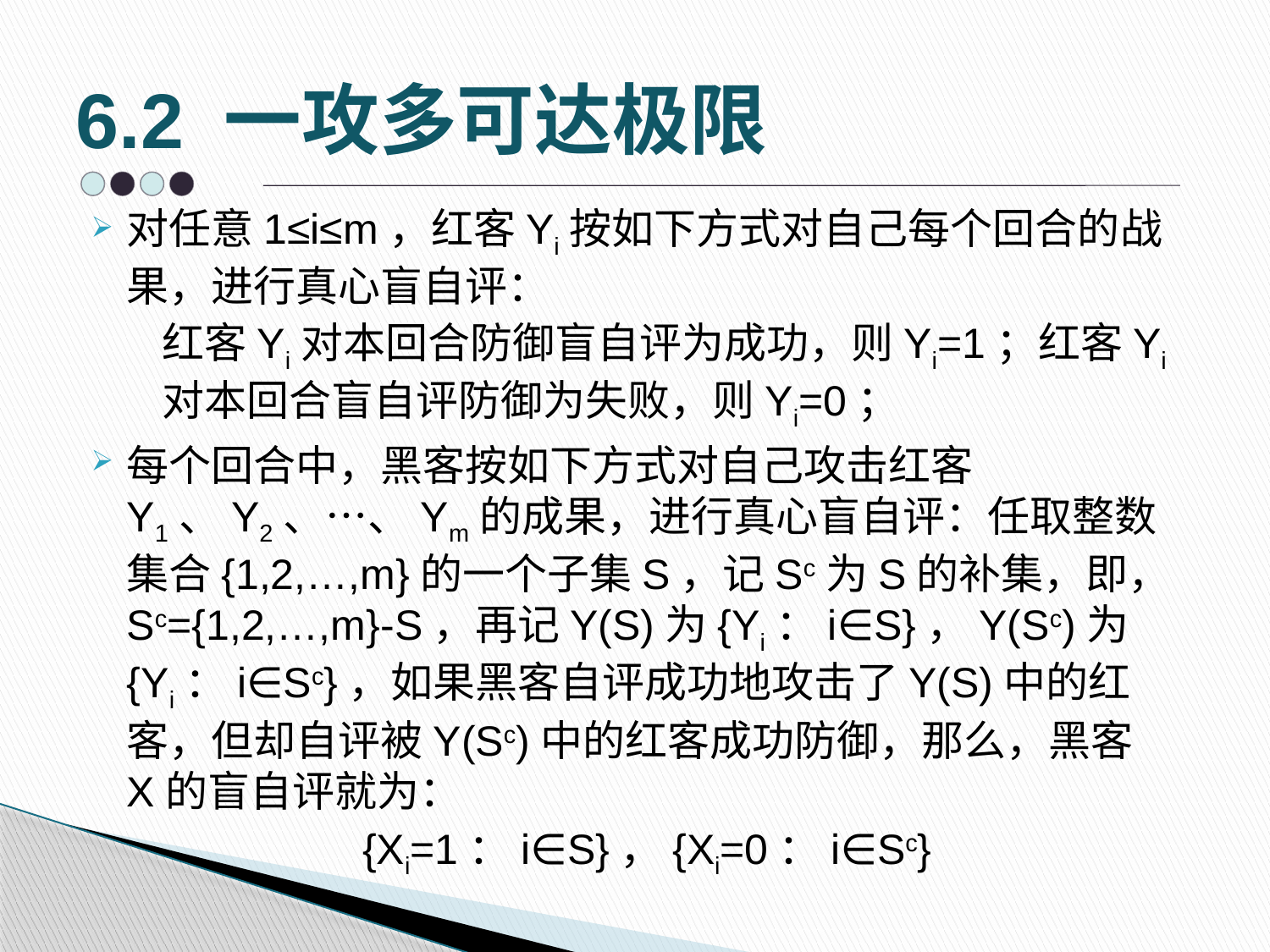

# 6.2 一攻多可达极限

对任意1≤i≤m，红客Yi按如下方式对自己每个回合的战果，进行真心盲自评：
	红客Yi对本回合防御盲自评为成功，则Yi=1；红客Yi对本回合盲自评防御为失败，则Yi=0；
每个回合中，黑客按如下方式对自己攻击红客Y1、Y2、…、Ym的成果，进行真心盲自评：任取整数集合{1,2,…,m}的一个子集S，记Sc为S的补集，即，Sc={1,2,…,m}-S，再记Y(S)为{Yi：i∈S}，Y(Sc)为{Yi：i∈Sc}，如果黑客自评成功地攻击了Y(S)中的红客，但却自评被Y(Sc)中的红客成功防御，那么，黑客X的盲自评就为：
	{Xi=1：i∈S}，{Xi=0：i∈Sc}